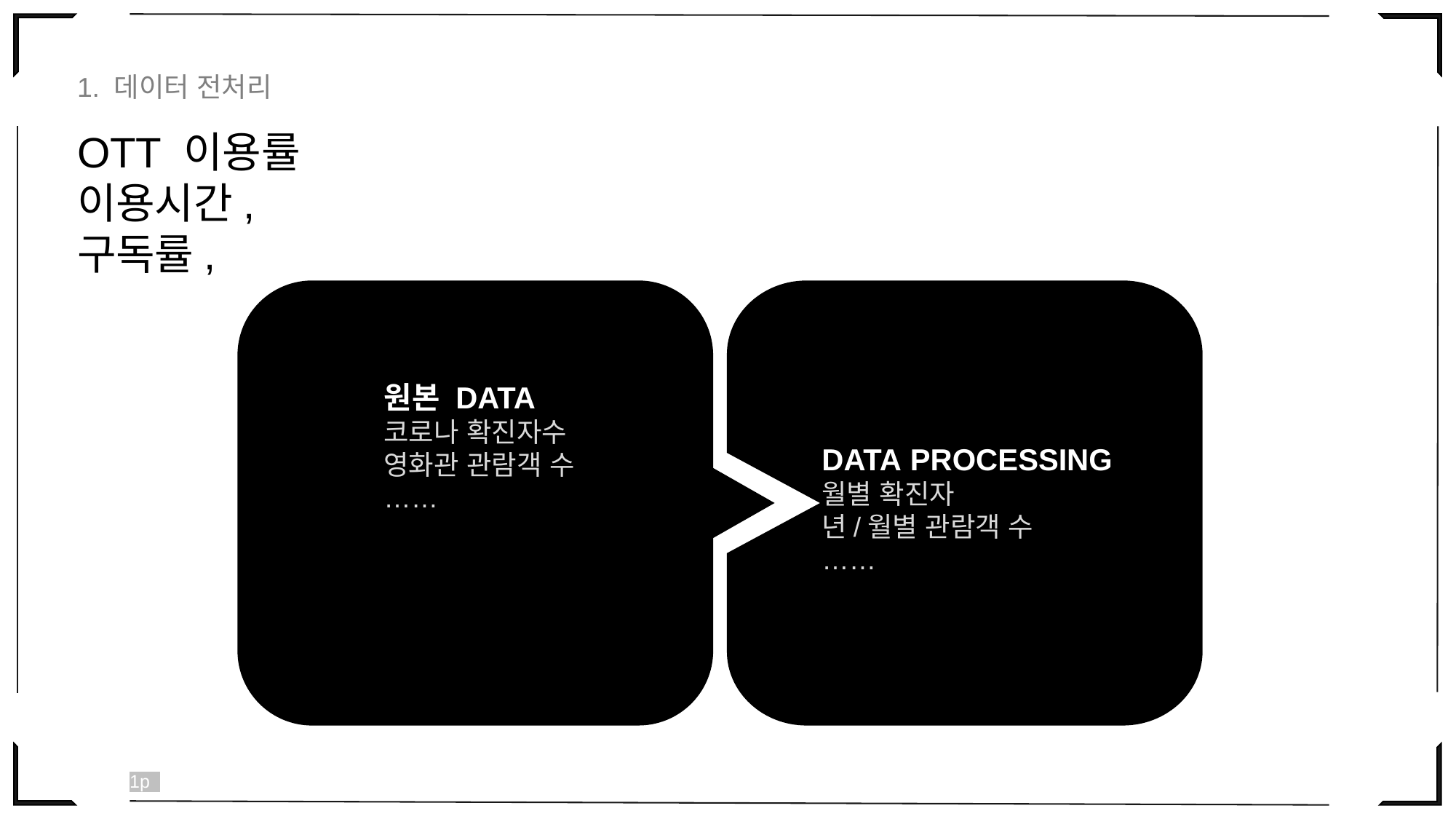

1. 데이터 전처리
OTT 이용률
이용시간, 구독률,

원본 DATA
코로나 확진자수
영화관 관람객 수
……

DATA PROCESSING
월별 확진자
년/월별 관람객 수
……

1p